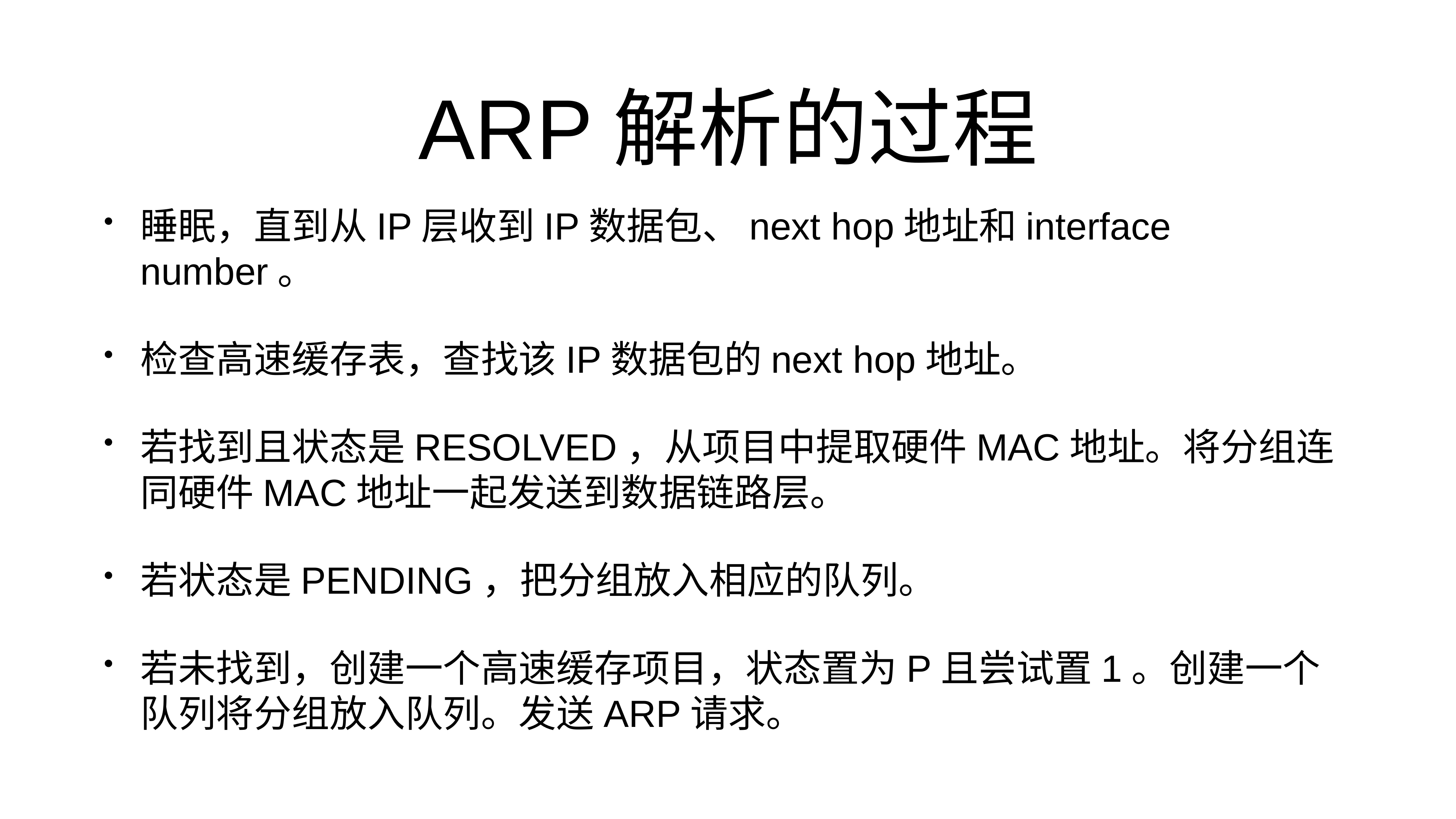

# ARP解析的过程
睡眠，直到从IP层收到IP数据包、next hop地址和interface number。
检查高速缓存表，查找该IP数据包的next hop地址。
若找到且状态是RESOLVED，从项目中提取硬件MAC地址。将分组连同硬件MAC地址一起发送到数据链路层。
若状态是PENDING，把分组放入相应的队列。
若未找到，创建一个高速缓存项目，状态置为P且尝试置1。创建一个队列将分组放入队列。发送ARP请求。